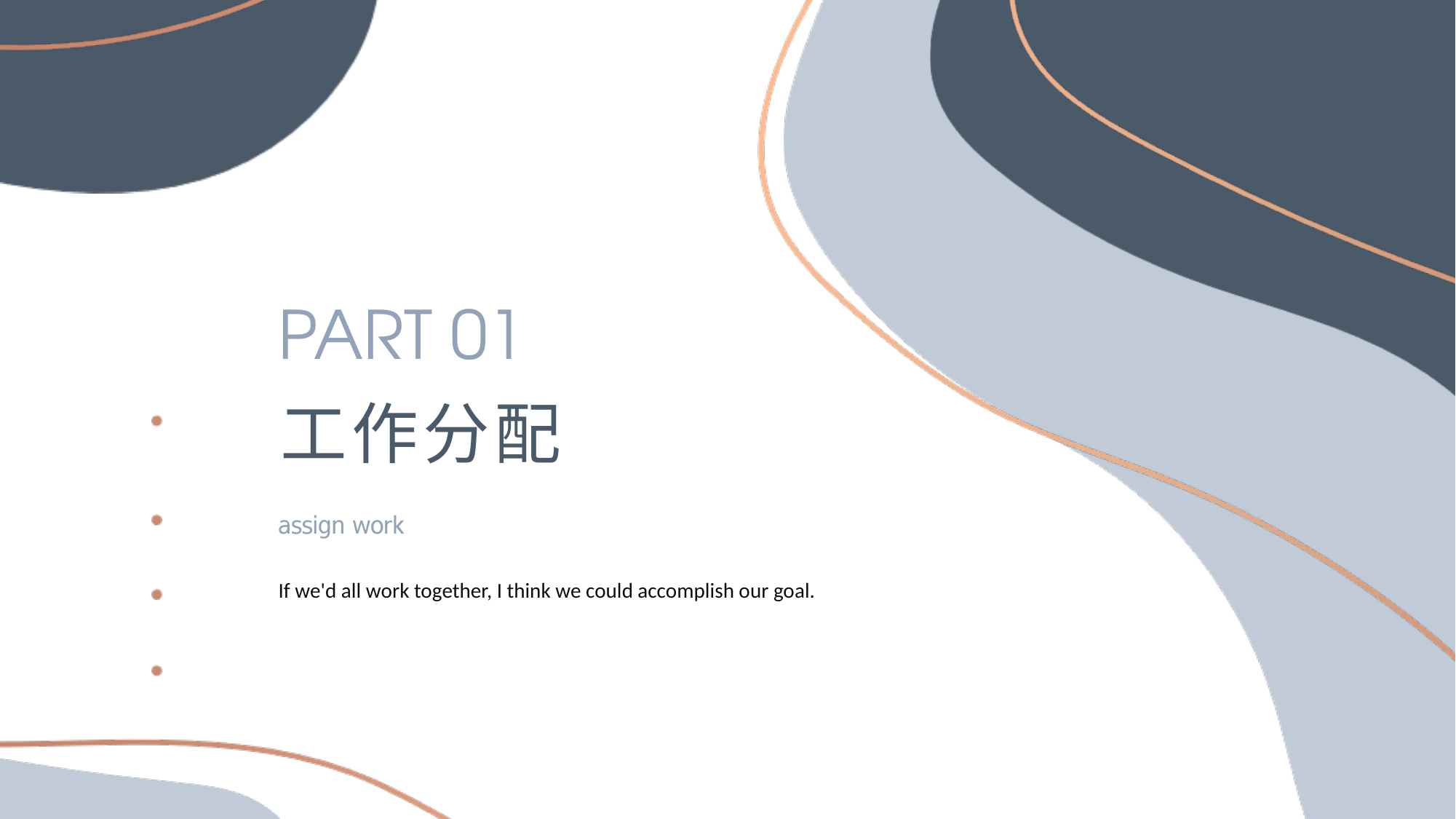

PART 01
工作分配
assign work
If we'd all work together, I think we could accomplish our goal.